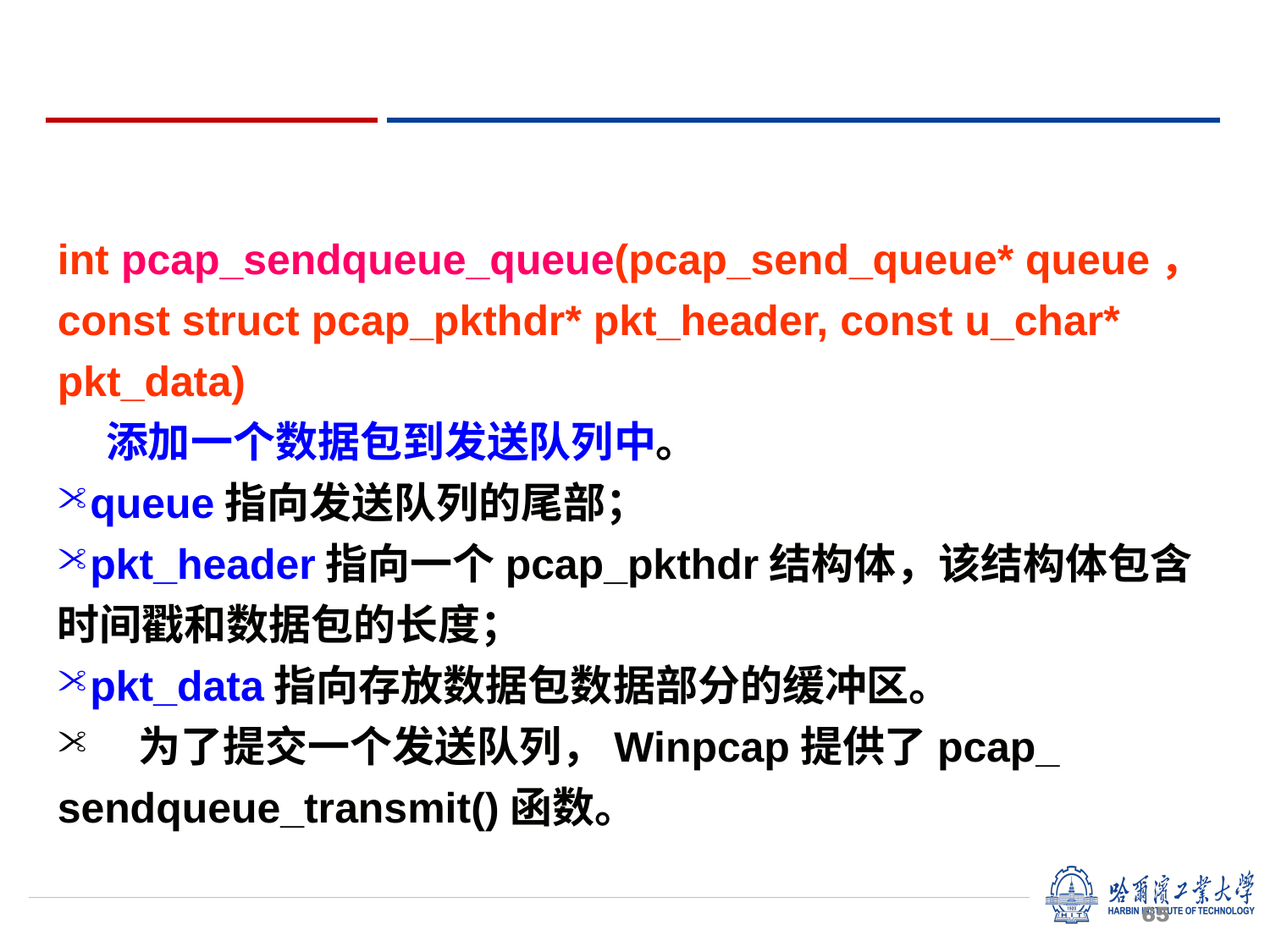

int pcap_sendqueue_queue(pcap_send_queue* queue，
const struct pcap_pkthdr* pkt_header, const u_char* pkt_data)
    添加一个数据包到发送队列中。
queue指向发送队列的尾部；
pkt_header指向一个pcap_pkthdr结构体，该结构体包含时间戳和数据包的长度；
pkt_data指向存放数据包数据部分的缓冲区。
    为了提交一个发送队列，Winpcap提供了pcap_ sendqueue_transmit()函数。

65